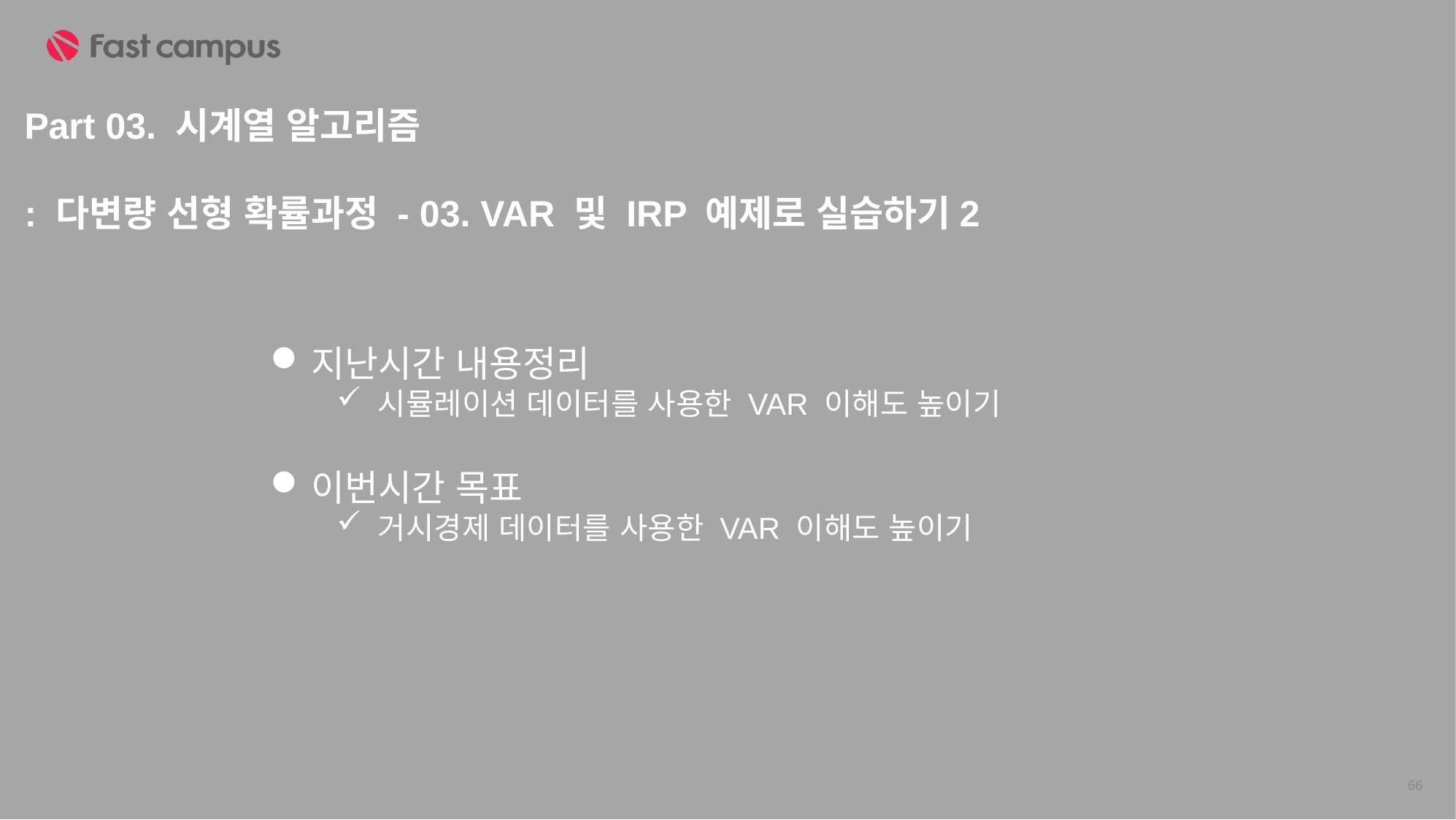

Part 03. 시계열 알고리즘

: 다변량 선형 확률과정 - 03. VAR 및 IRP 예제로 실습하기2
지난시간 내용정리
시뮬레이션 데이터를 사용한 VAR 이해도 높이기

이번시간 목표
거시경제 데이터를 사용한 VAR 이해도 높이기
66